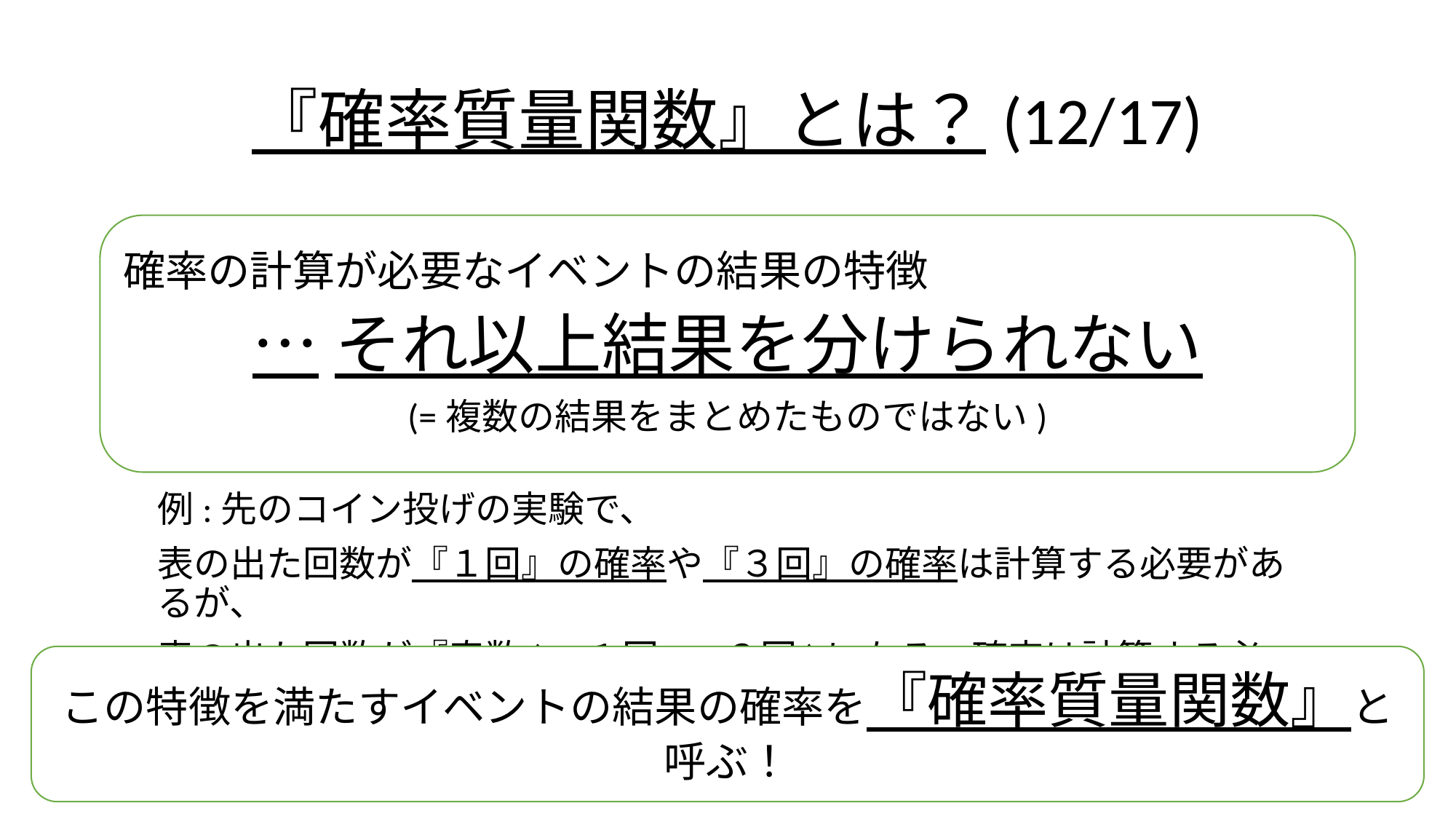

# 『確率質量関数』とは？(12/17)
確率の計算が必要なイベントの結果の特徴
…それ以上結果を分けられない
(=複数の結果をまとめたものではない)
例:先のコイン投げの実験で、
表の出た回数が『１回』の確率や『３回』の確率は計算する必要があるが、
表の出た回数が『奇数(＝１回 or ３回)になる』確率は計算する必要が無い
この特徴を満たすイベントの結果の確率を『確率質量関数』と呼ぶ！